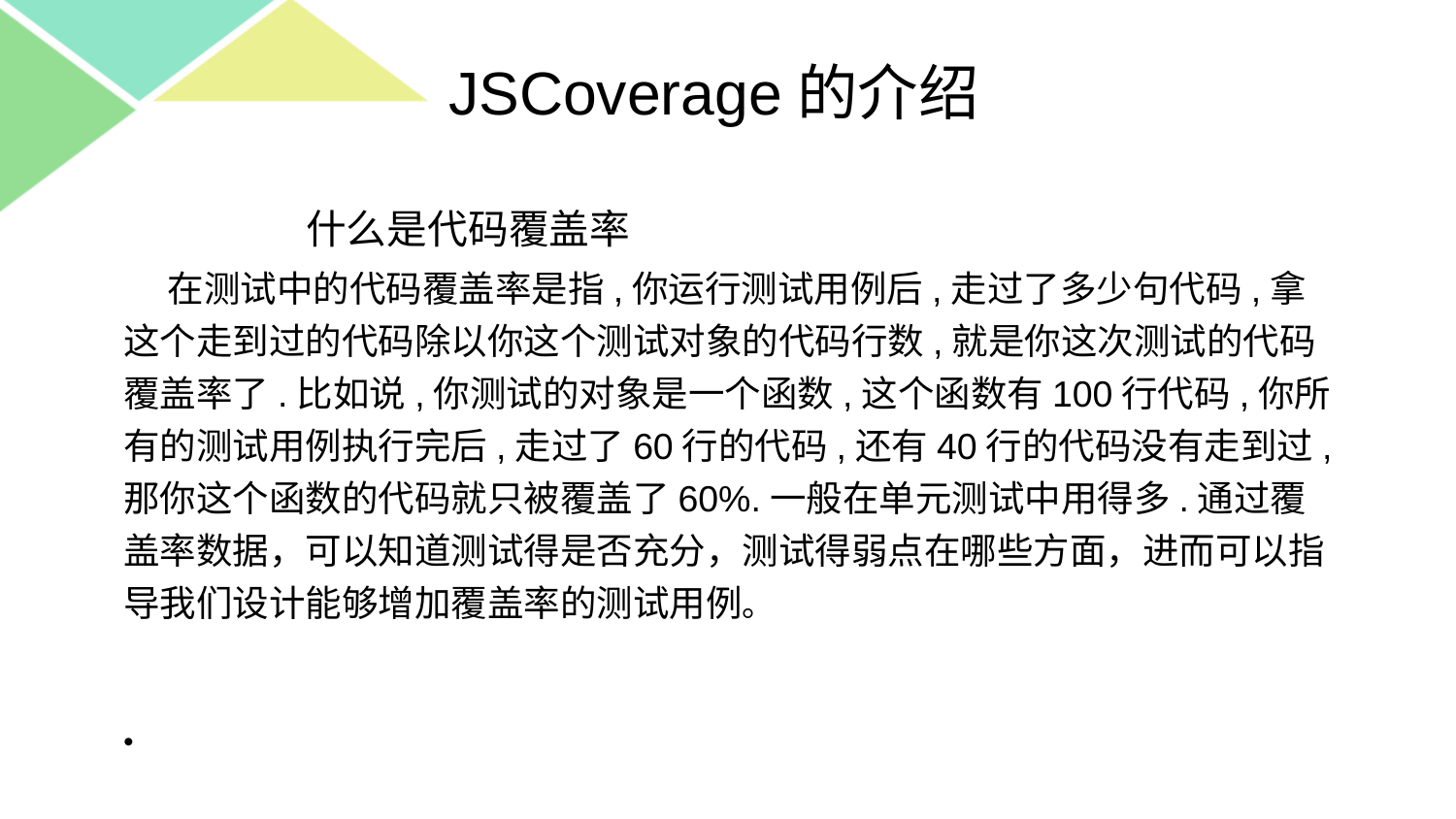

# JSCoverage的介绍

                        什么是代码覆盖率
     在测试中的代码覆盖率是指,你运行测试用例后,走过了多少句代码,拿这个走到过的代码除以你这个测试对象的代码行数,就是你这次测试的代码覆盖率了.比如说,你测试的对象是一个函数,这个函数有100行代码,你所有的测试用例执行完后,走过了60行的代码,还有40行的代码没有走到过,那你这个函数的代码就只被覆盖了60%.一般在单元测试中用得多.通过覆盖率数据，可以知道测试得是否充分，测试得弱点在哪些方面，进而可以指导我们设计能够增加覆盖率的测试用例。